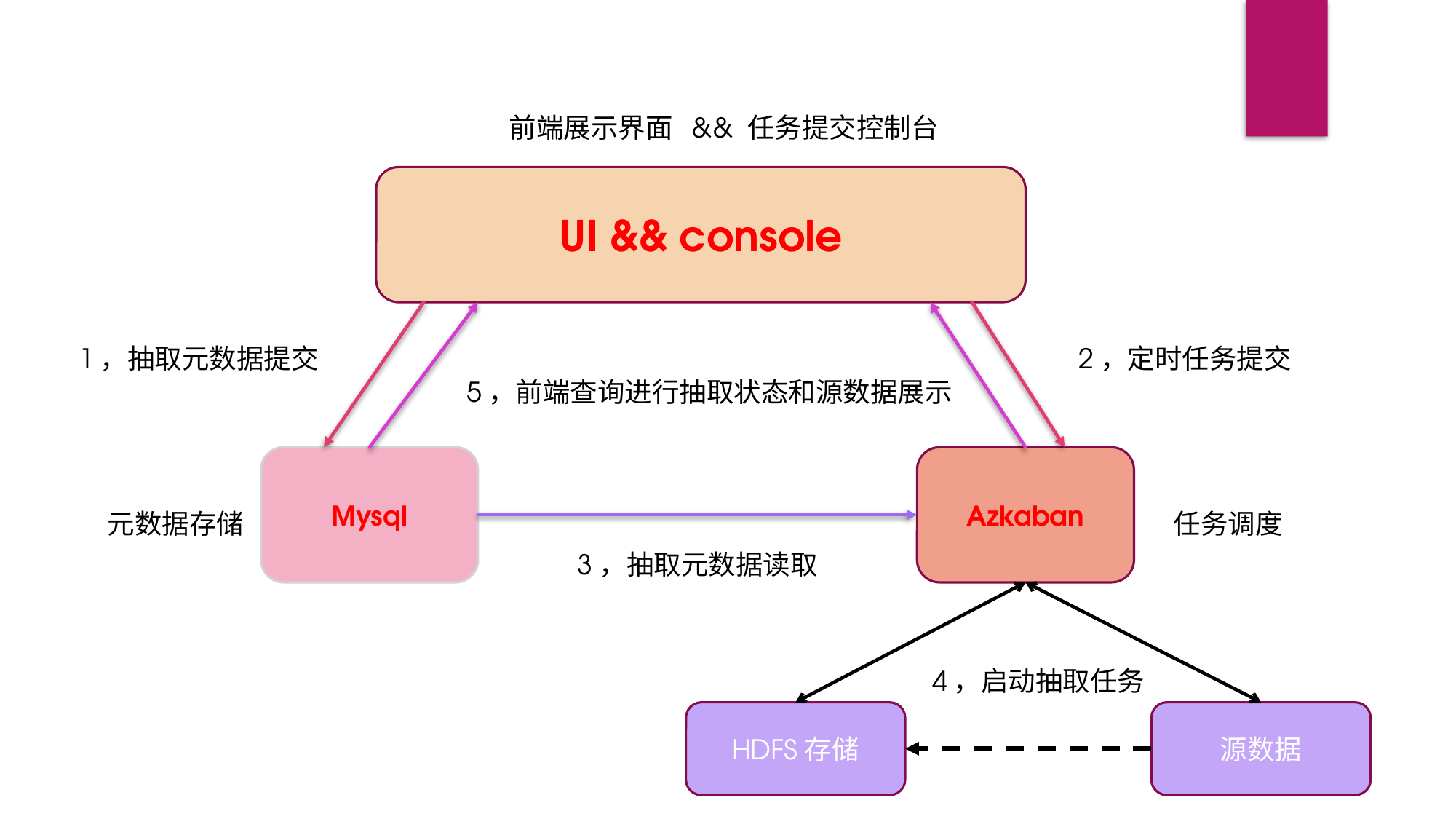

前端展示界面  && 任务提交控制台
UI && console
1，抽取元数据提交
2，定时任务提交
5，前端查询进行抽取状态和源数据展示
Mysql
Azkaban
元数据存储
任务调度
3，抽取元数据读取
4，启动抽取任务
HDFS存储
源数据